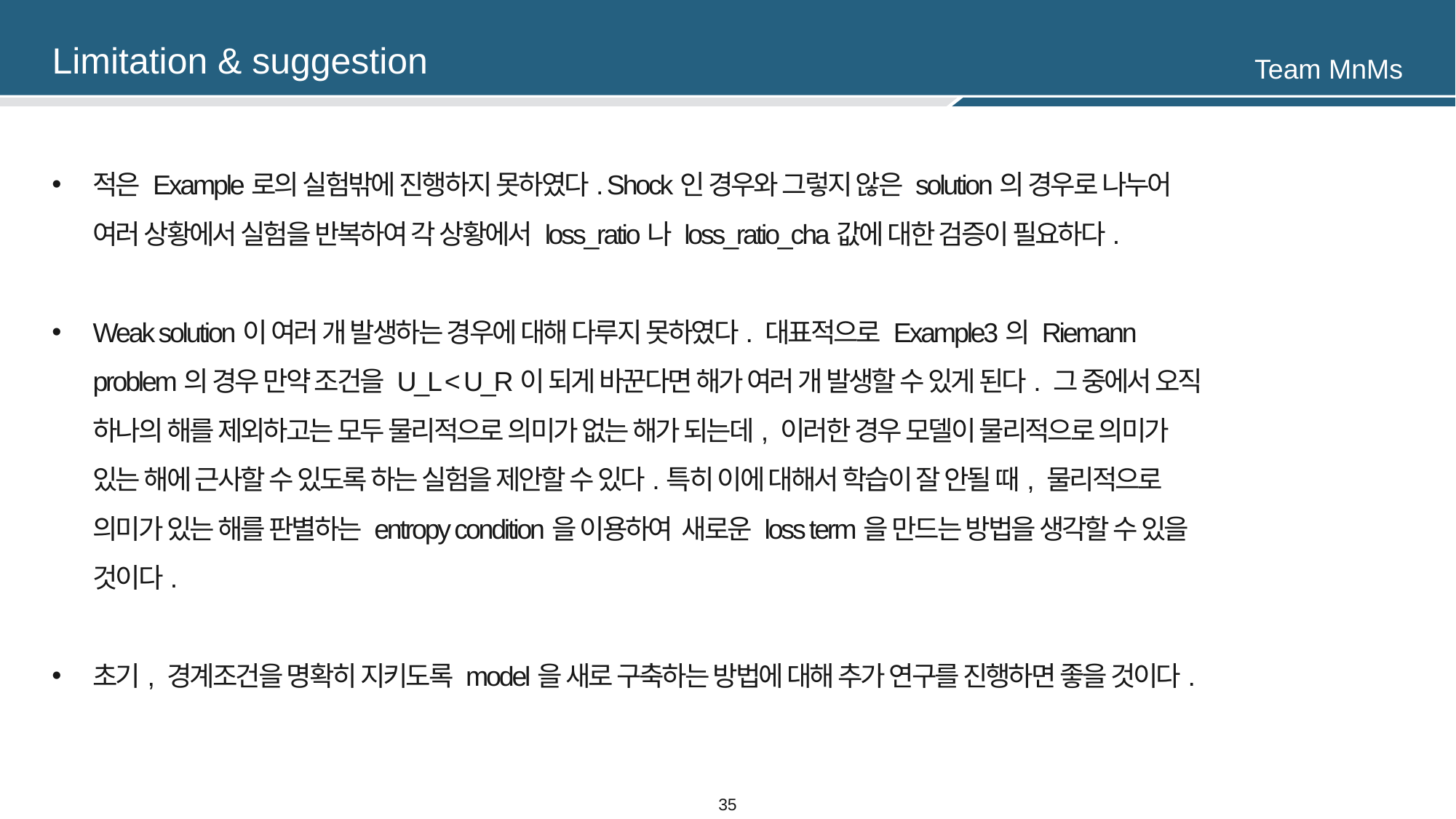

Limitation & suggestion
적은 Example로의 실험밖에 진행하지 못하였다. Shock인 경우와 그렇지 않은 solution의 경우로 나누어 여러 상황에서 실험을 반복하여 각 상황에서 loss_ratio나 loss_ratio_cha값에 대한 검증이 필요하다.

Weak solution이 여러 개 발생하는 경우에 대해 다루지 못하였다. 대표적으로 Example3의 Riemann problem의 경우 만약 조건을 U_L < U_R이 되게 바꾼다면 해가 여러 개 발생할 수 있게 된다. 그 중에서 오직 하나의 해를 제외하고는 모두 물리적으로 의미가 없는 해가 되는데, 이러한 경우 모델이 물리적으로 의미가 있는 해에 근사할 수 있도록 하는 실험을 제안할 수 있다.특히 이에 대해서 학습이 잘 안될 때, 물리적으로 의미가 있는 해를 판별하는 entropy condition을 이용하여  새로운 loss term을 만드는 방법을 생각할 수 있을 것이다.

초기, 경계조건을 명확히 지키도록 model을 새로 구축하는 방법에 대해 추가 연구를 진행하면 좋을 것이다.